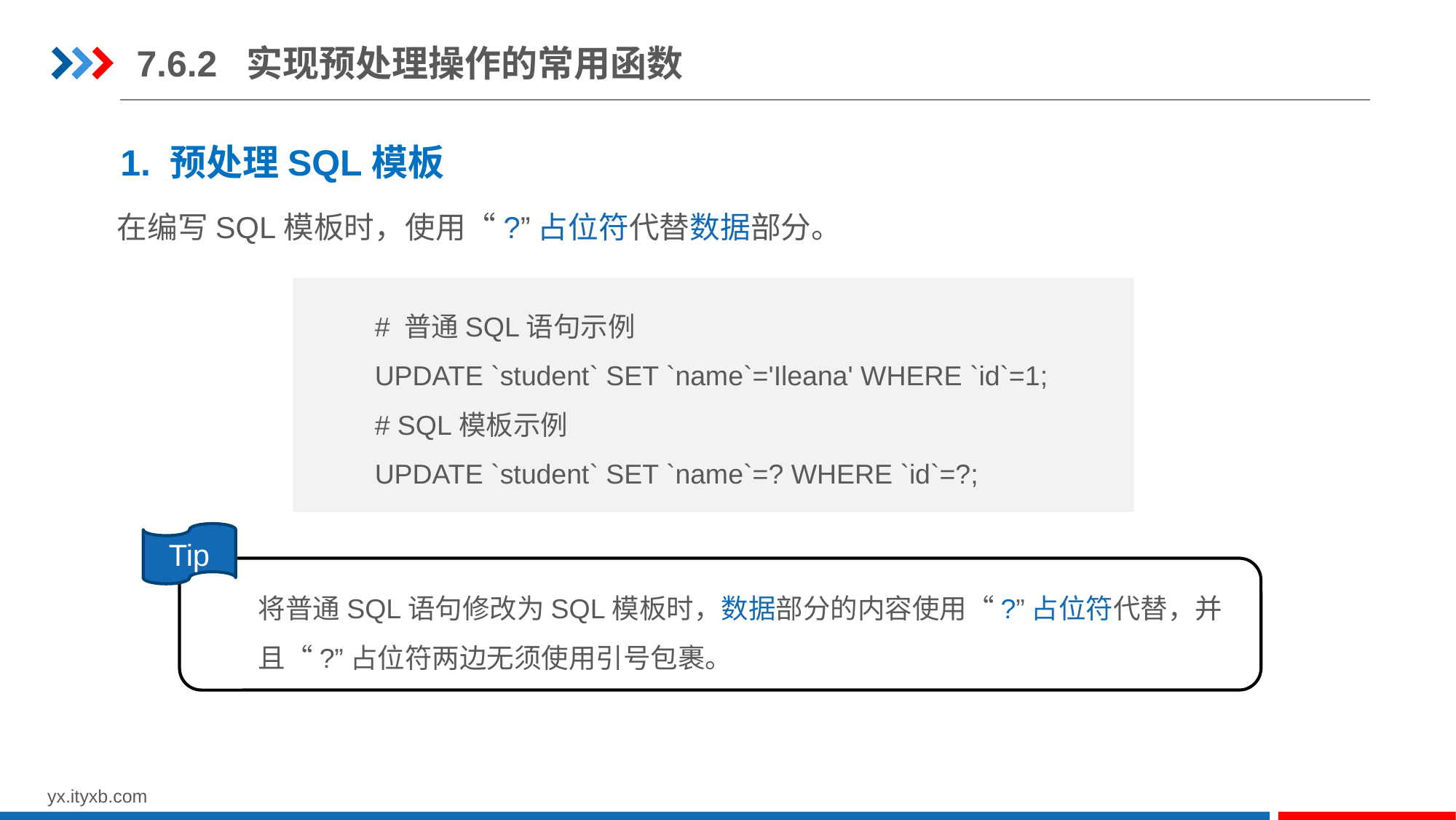

7.6.2  实现预处理操作的常用函数
1. 预处理SQL模板
在编写SQL模板时，使用“?”占位符代替数据部分。

# 普通SQL语句示例
UPDATE `student` SET `name`='Ileana' WHERE `id`=1;
# SQL模板示例
UPDATE `student` SET `name`=? WHERE `id`=?;
Tip

将普通SQL语句修改为SQL模板时，数据部分的内容使用“?”占位符代替，并且“?”占位符两边无须使用引号包裹。